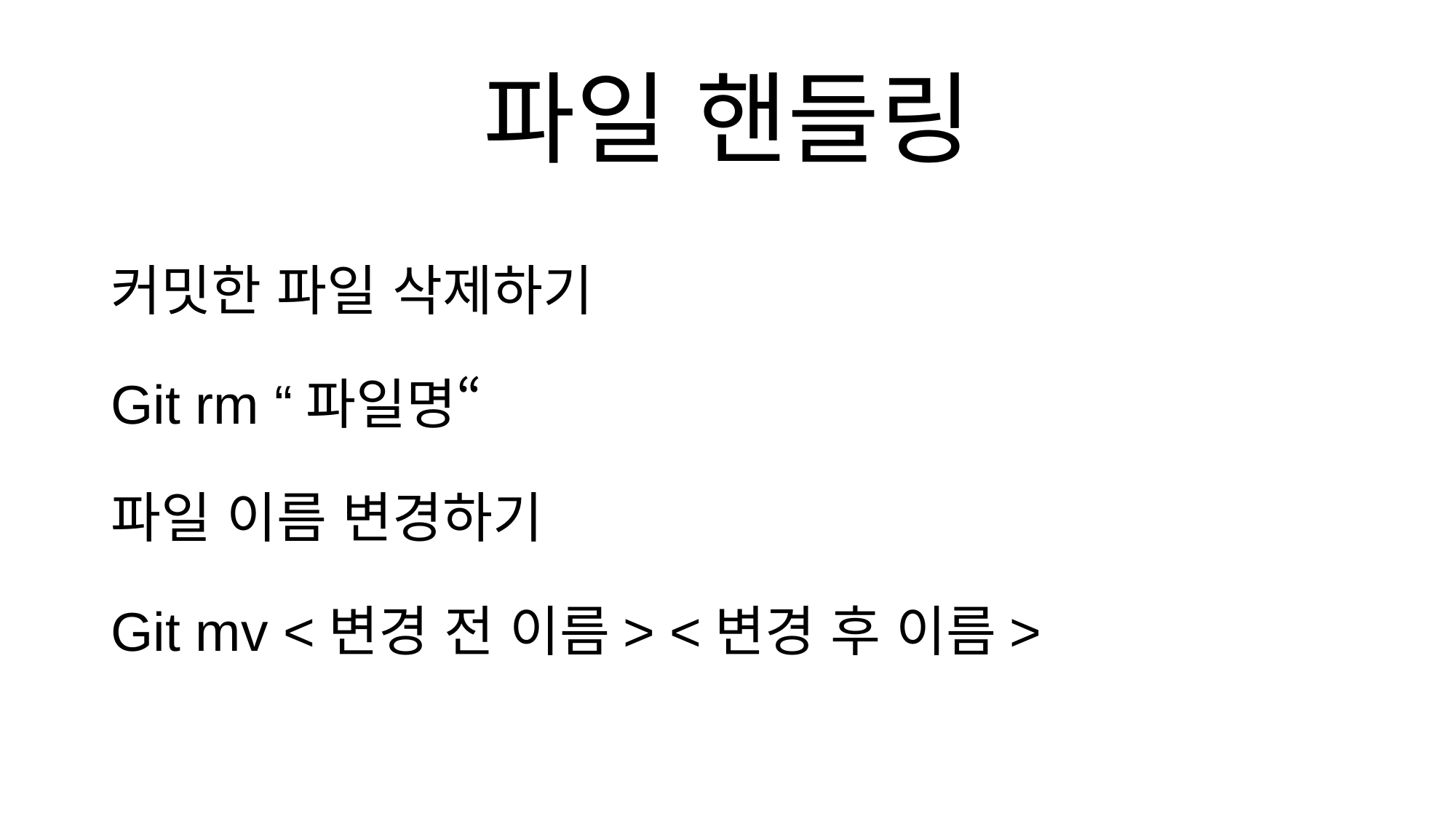

# 파일 핸들링
커밋한 파일 삭제하기
Git rm “파일명“
파일 이름 변경하기
Git mv <변경 전 이름> <변경 후 이름>